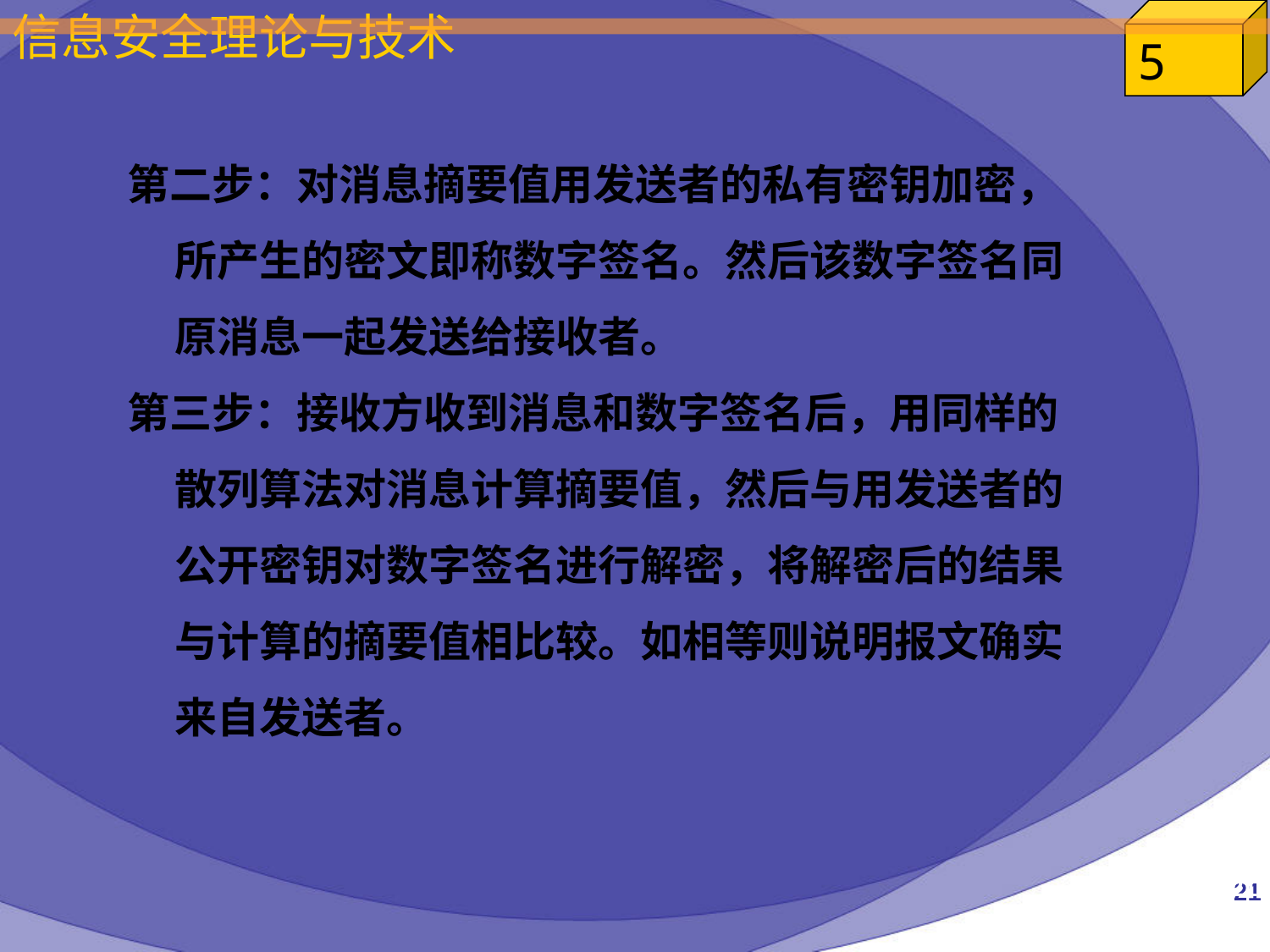

第二步：对消息摘要值用发送者的私有密钥加密，所产生的密文即称数字签名。然后该数字签名同原消息一起发送给接收者。
第三步：接收方收到消息和数字签名后，用同样的散列算法对消息计算摘要值，然后与用发送者的公开密钥对数字签名进行解密，将解密后的结果与计算的摘要值相比较。如相等则说明报文确实来自发送者。

21